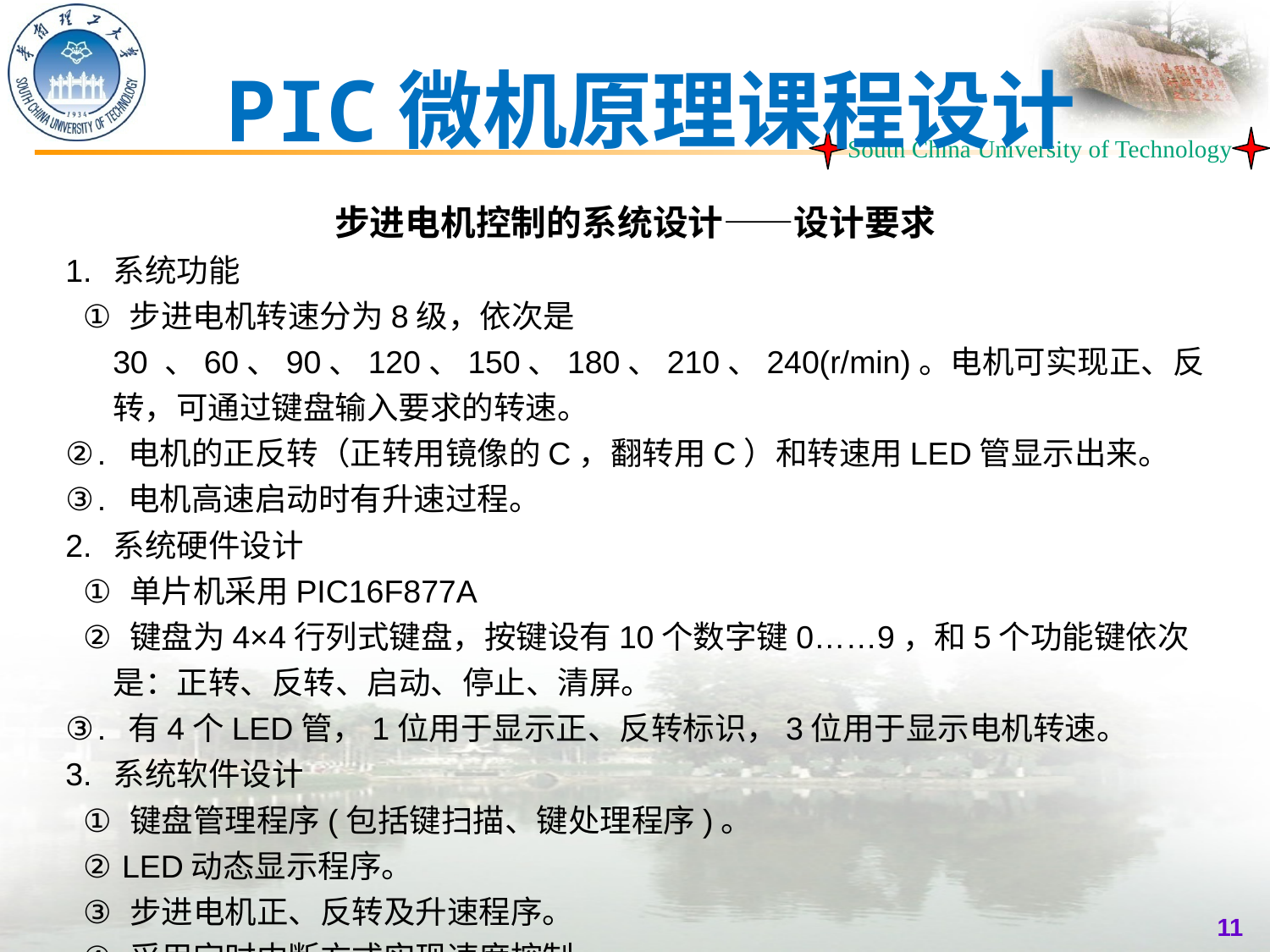

PIC微机原理课程设计
步进电机控制的系统设计——设计要求
系统功能
 步进电机转速分为8级，依次是30 、60、90、120、150、180、210、240(r/min)。电机可实现正、反转，可通过键盘输入要求的转速。
 电机的正反转（正转用镜像的C，翻转用C）和转速用LED管显示出来。
 电机高速启动时有升速过程。
系统硬件设计
 单片机采用PIC16F877A
 键盘为4×4行列式键盘，按键设有10个数字键0……9，和5个功能键依次是：正转、反转、启动、停止、清屏。
 有4个LED管，1位用于显示正、反转标识，3位用于显示电机转速。
系统软件设计
 键盘管理程序(包括键扫描、键处理程序)。
 LED动态显示程序。
 步进电机正、反转及升速程序。
 采用定时中断方式实现速度控制。